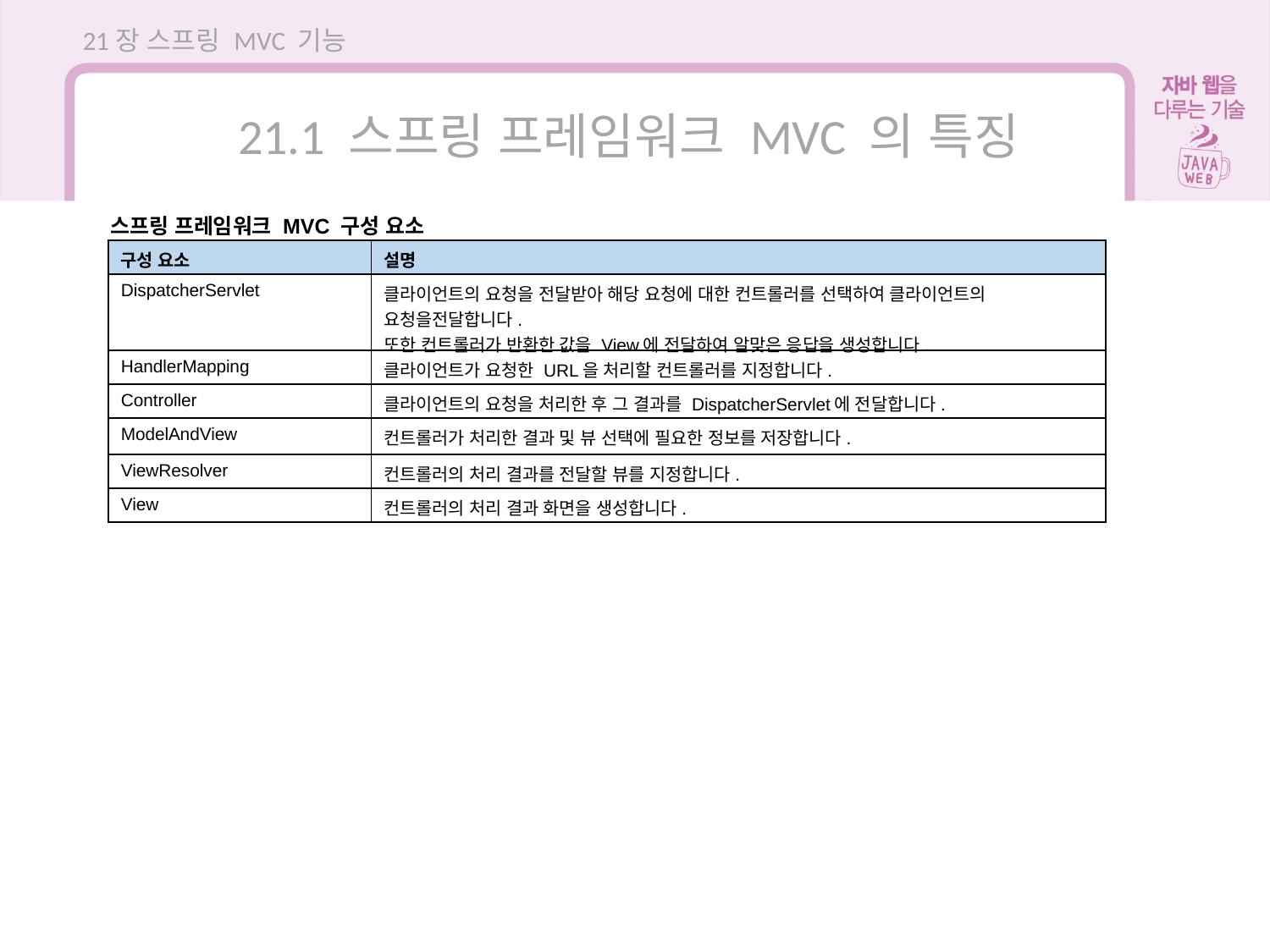

21장 스프링 MVC 기능
21.1 스프링 프레임워크 MVC 의 특징
스프링 프레임워크 MVC 구성 요소
| 구성 요소 | 설명 |
| --- | --- |
| DispatcherServlet | 클라이언트의 요청을 전달받아 해당 요청에 대한 컨트롤러를 선택하여 클라이언트의 요청을전달합니다. 또한 컨트롤러가 반환한 값을 View에 전달하여 알맞은 응답을 생성합니다. |
| HandlerMapping | 클라이언트가 요청한 URL을 처리할 컨트롤러를 지정합니다. |
| Controller | 클라이언트의 요청을 처리한 후 그 결과를 DispatcherServlet에 전달합니다. |
| ModelAndView | 컨트롤러가 처리한 결과 및 뷰 선택에 필요한 정보를 저장합니다. |
| ViewResolver | 컨트롤러의 처리 결과를 전달할 뷰를 지정합니다. |
| View | 컨트롤러의 처리 결과 화면을 생성합니다. |